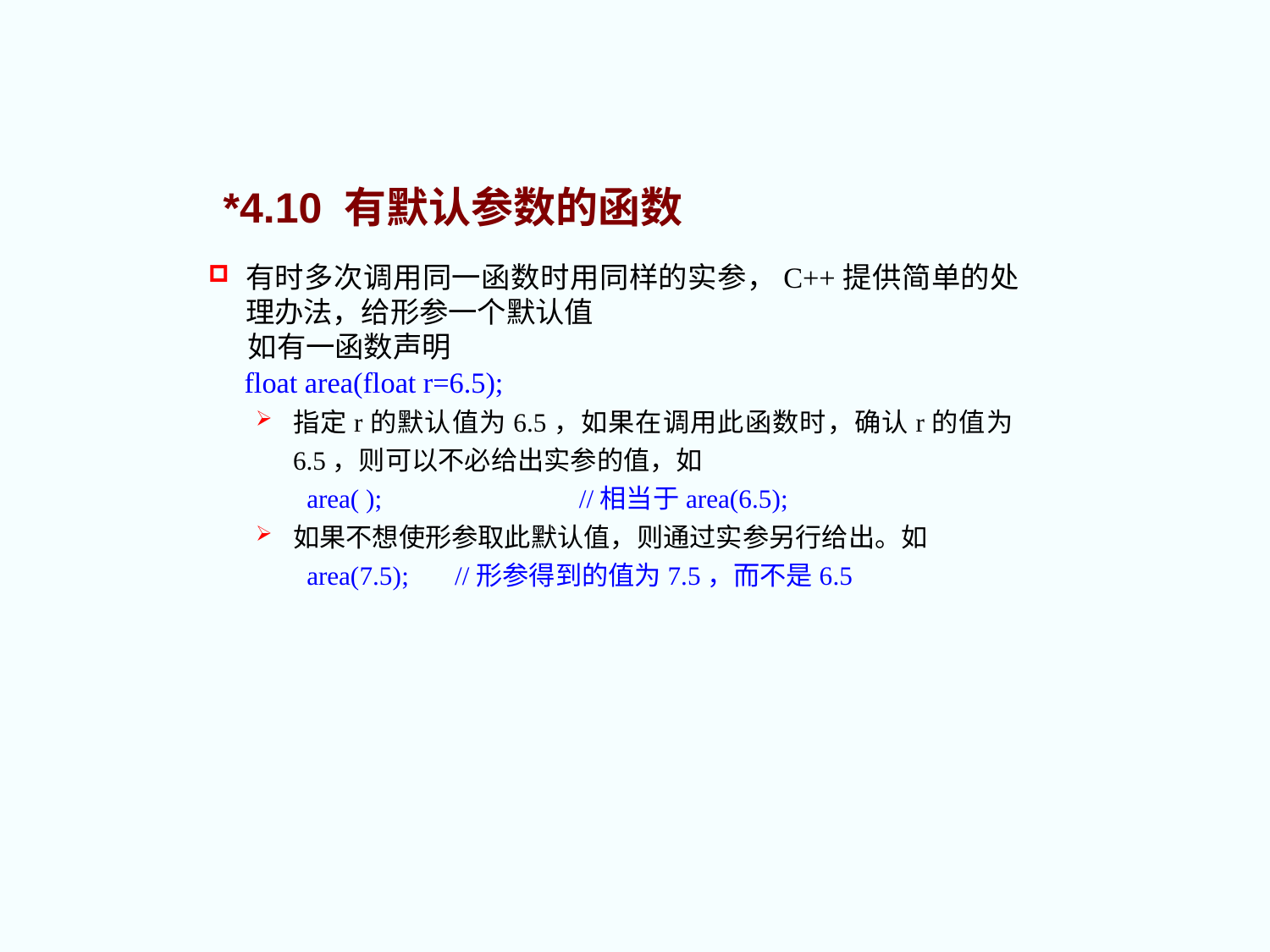

*4.10 有默认参数的函数
有时多次调用同一函数时用同样的实参，C++提供简单的处理办法，给形参一个默认值
     如有一函数声明
     float area(float r=6.5);
指定r的默认值为6.5，如果在调用此函数时，确认r的值为6.5，则可以不必给出实参的值，如
               area( );                              //相当于area(6.5);
如果不想使形参取此默认值，则通过实参另行给出。如
               area(7.5);       //形参得到的值为7.5，而不是6.5